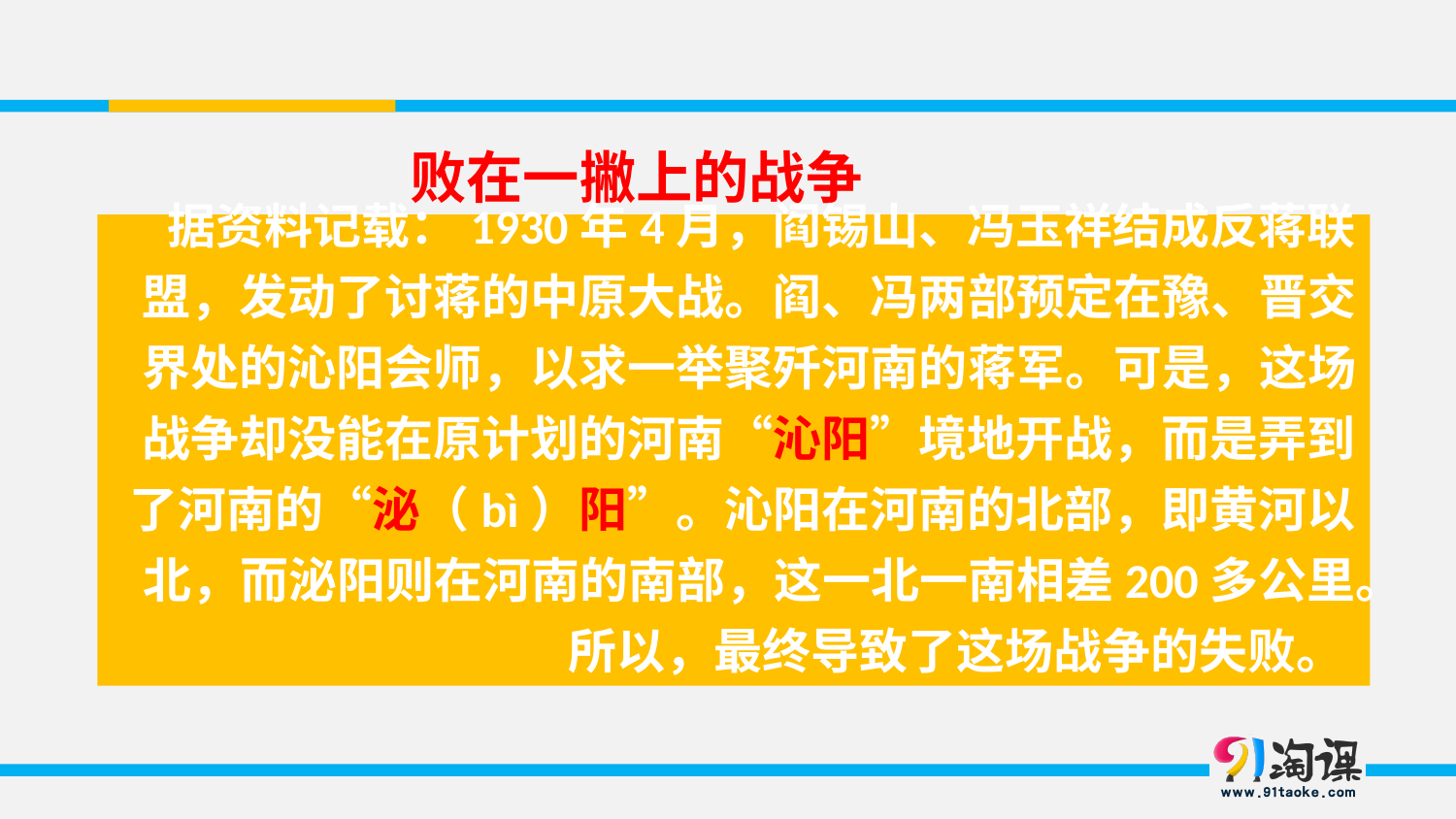

败在一撇上的战争
    据资料记载：1930年4月，阎锡山、冯玉祥结成反蒋联盟，发动了讨蒋的中原大战。阎、冯两部预定在豫、晋交界处的沁阳会师，以求一举聚歼河南的蒋军。可是，这场战争却没能在原计划的河南“沁阳”境地开战，而是弄到了河南的“泌（bì）阳”。沁阳在河南的北部，即黄河以北，而泌阳则在河南的南部，这一北一南相差200多公里。所以，最终导致了这场战争的失败。